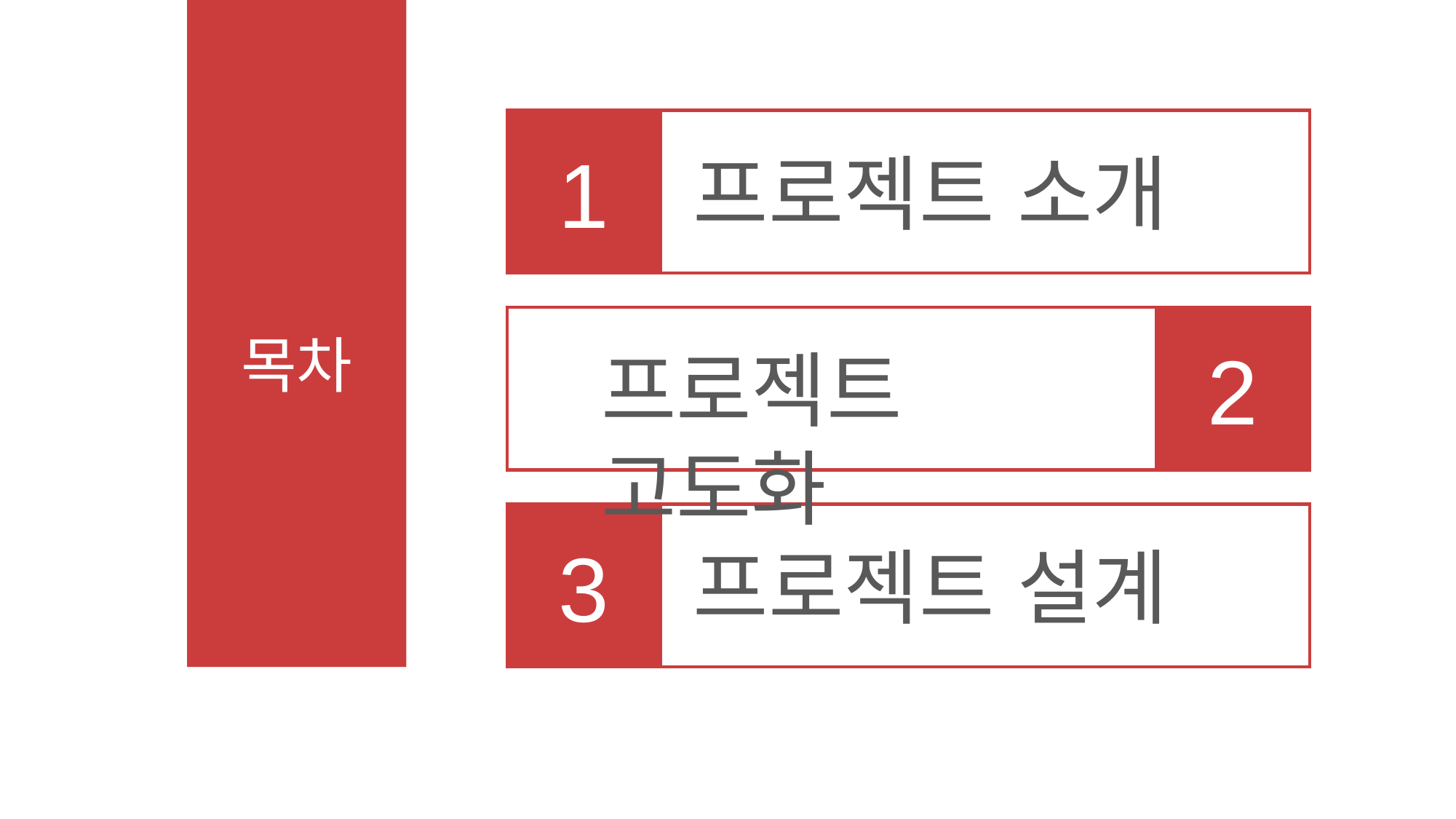

1

프로젝트 소개
2

목차
프로젝트 고도화
3

프로젝트 설계